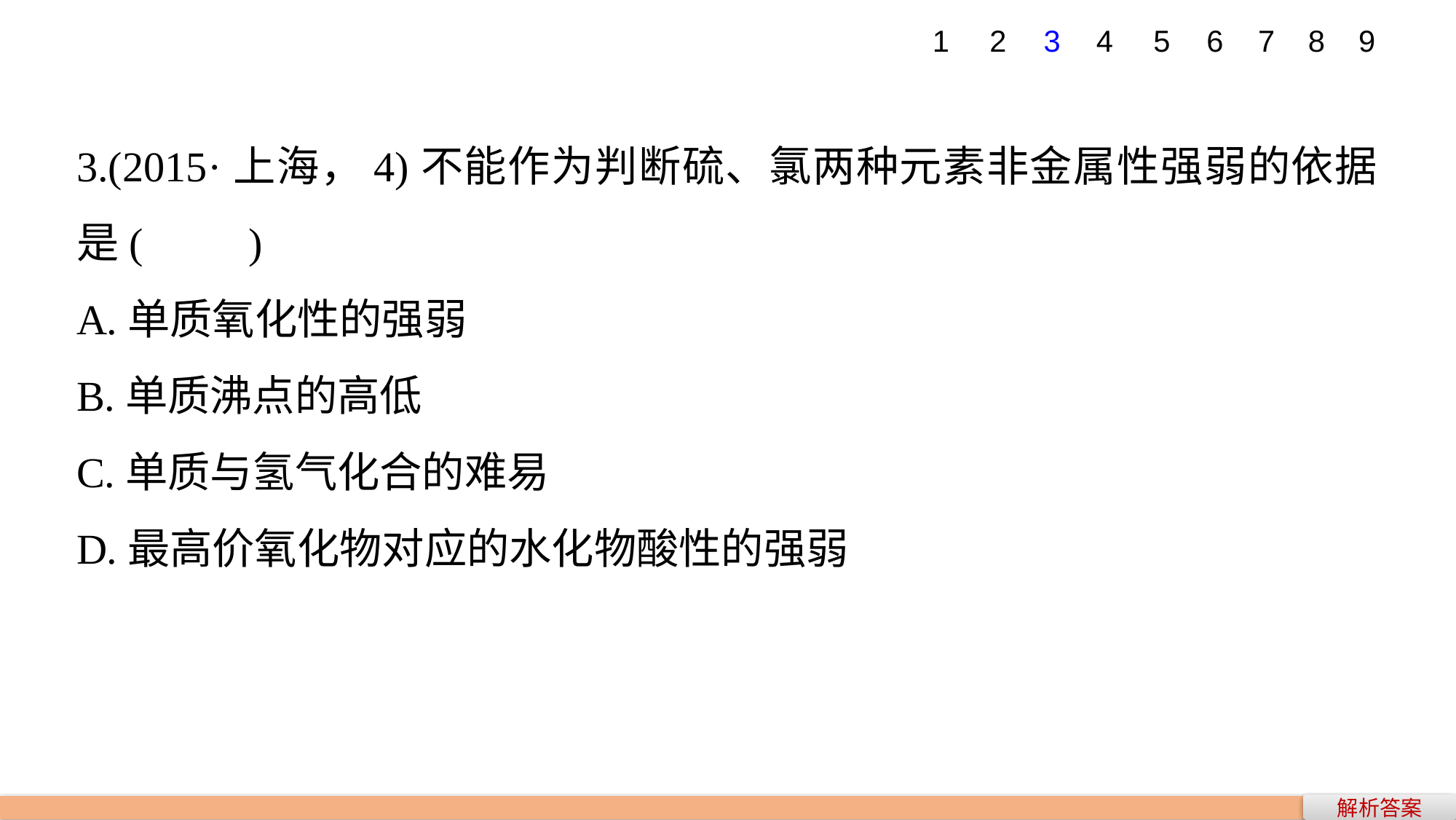

6
7
8
9
1
2
3
4
5
3.(2015·上海，4)不能作为判断硫、氯两种元素非金属性强弱的依据是(　　)
A.单质氧化性的强弱
B.单质沸点的高低
C.单质与氢气化合的难易
D.最高价氧化物对应的水化物酸性的强弱
解析答案